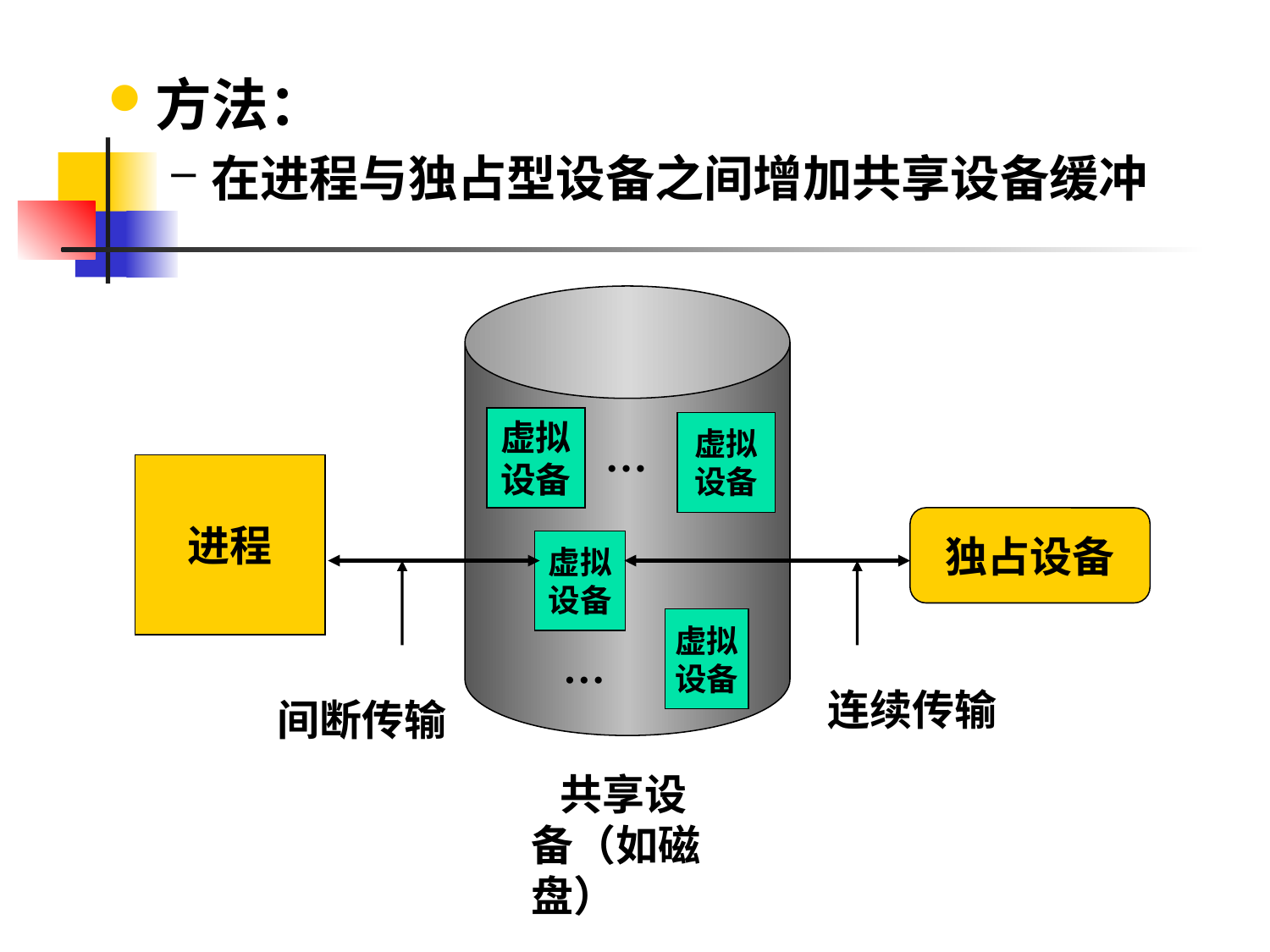

方法：
在进程与独占型设备之间增加共享设备缓冲

虚拟
设备
虚拟
设备
…
进程
独占设备
虚拟
设备

虚拟
设备
…
连续传输
间断传输
  共享设备（如磁盘）